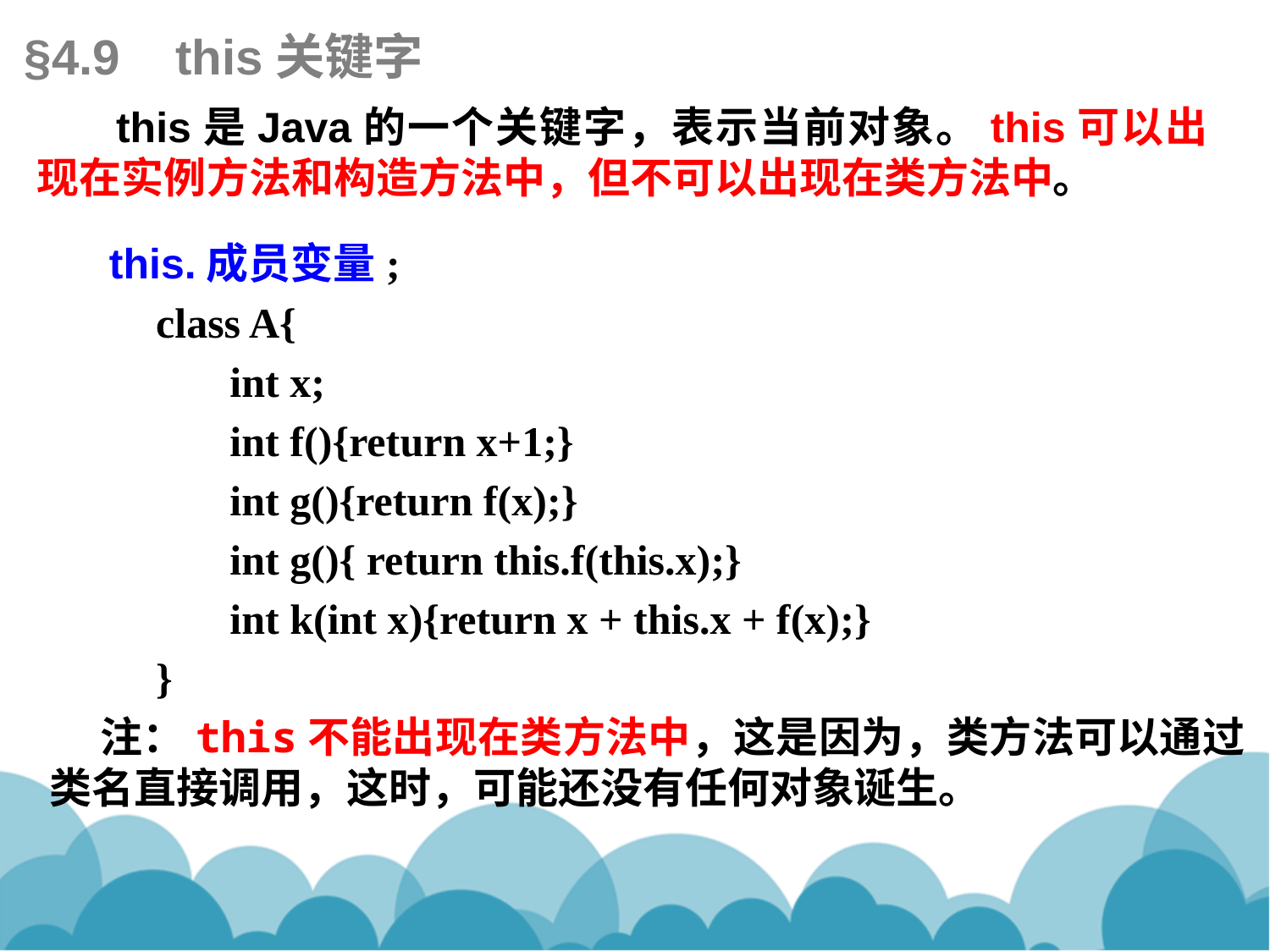

§4.9    this关键字
this是Java的一个关键字，表示当前对象。this可以出现在实例方法和构造方法中，但不可以出现在类方法中。
     this.成员变量;
          class A{
                 int x;
                 int f(){return x+1;}
                 int g(){return f(x);}
                 int g(){ return this.f(this.x);}
                 int k(int x){return x + this.x + f(x);}
          }
    注：this不能出现在类方法中，这是因为，类方法可以通过类名直接调用，这时，可能还没有任何对象诞生。
100